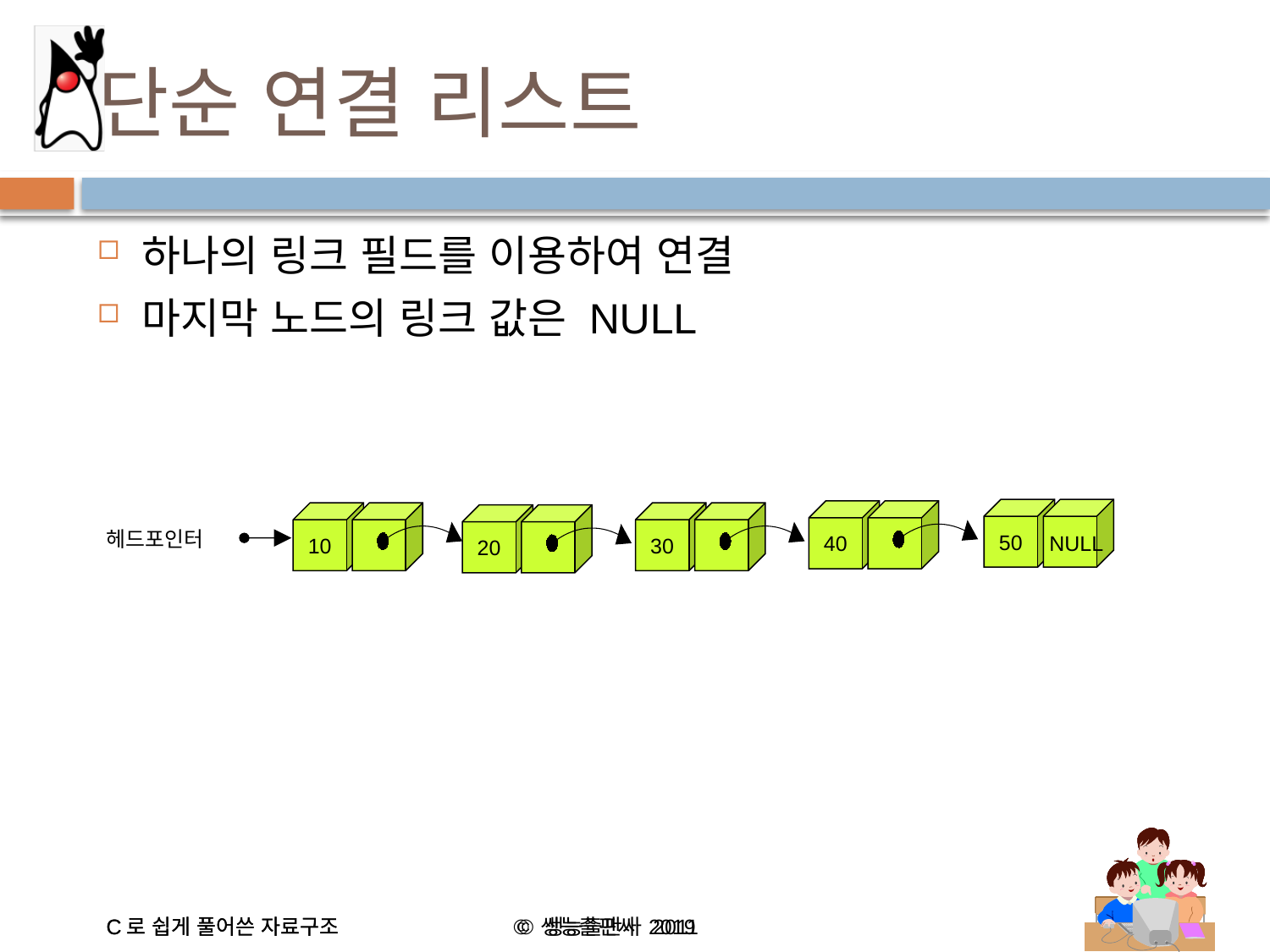

# 단순 연결 리스트
하나의 링크 필드를 이용하여 연결
마지막 노드의 링크 값은 NULL

헤드포인터
50

40

10

30

20

NULL
NULL
NULL

NULL